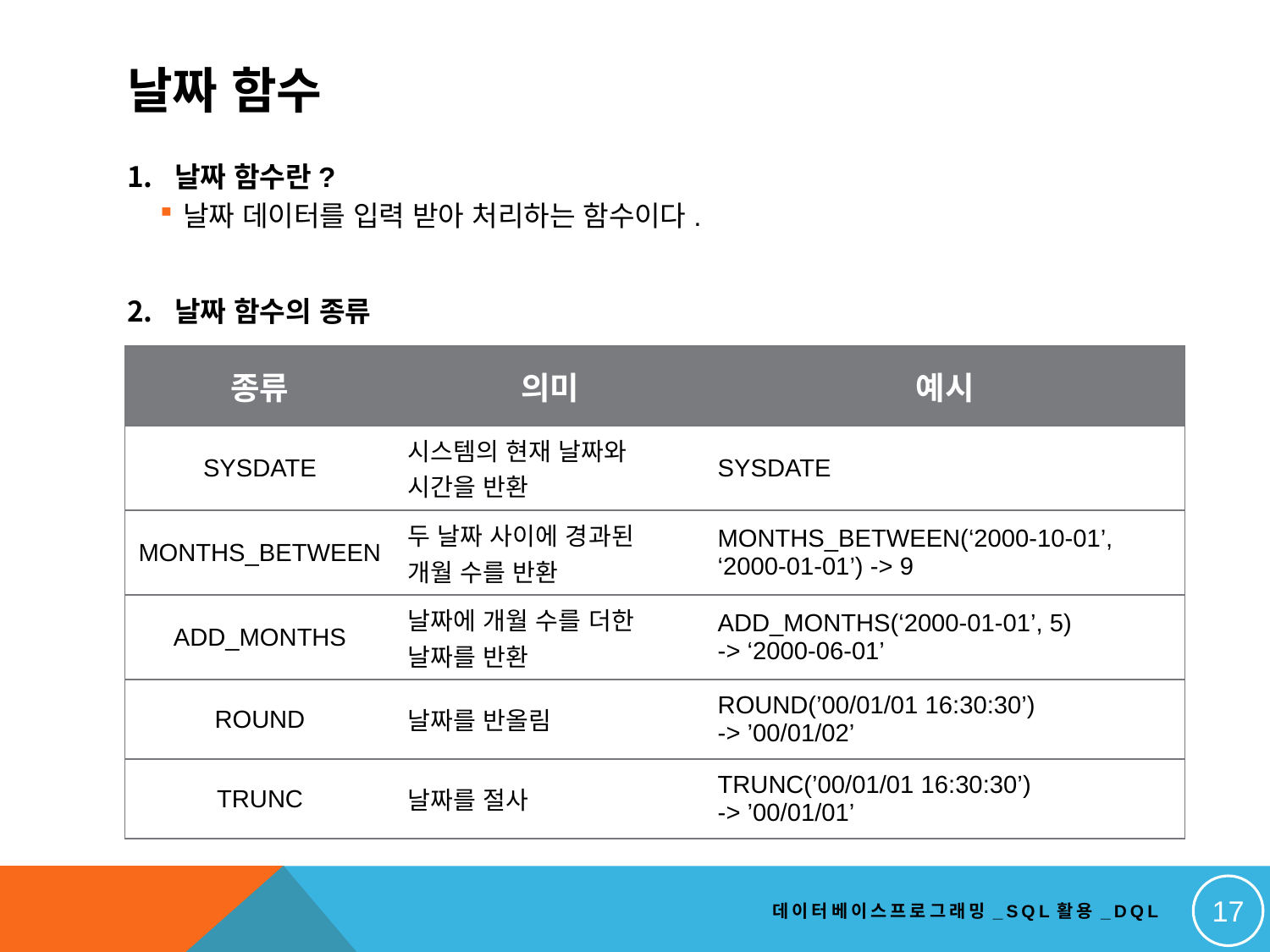

# 날짜 함수
날짜 함수란?
날짜 데이터를 입력 받아 처리하는 함수이다.

날짜 함수의 종류
| 종류 | 의미 | 예시 |
| --- | --- | --- |
| SYSDATE | 시스템의 현재 날짜와 시간을 반환 | SYSDATE |
| MONTHS\_BETWEEN | 두 날짜 사이에 경과된 개월 수를 반환 | MONTHS\_BETWEEN(‘2000-10-01’, ‘2000-01-01’) -> 9 |
| ADD\_MONTHS | 날짜에 개월 수를 더한 날짜를 반환 | ADD\_MONTHS(‘2000-01-01’, 5) -> ‘2000-06-01’ |
| ROUND | 날짜를 반올림 | ROUND(’00/01/01 16:30:30’) -> ’00/01/02’ |
| TRUNC | 날짜를 절사 | TRUNC(’00/01/01 16:30:30’) -> ’00/01/01’ |
17
데이터베이스프로그래밍_SQL활용_DQL